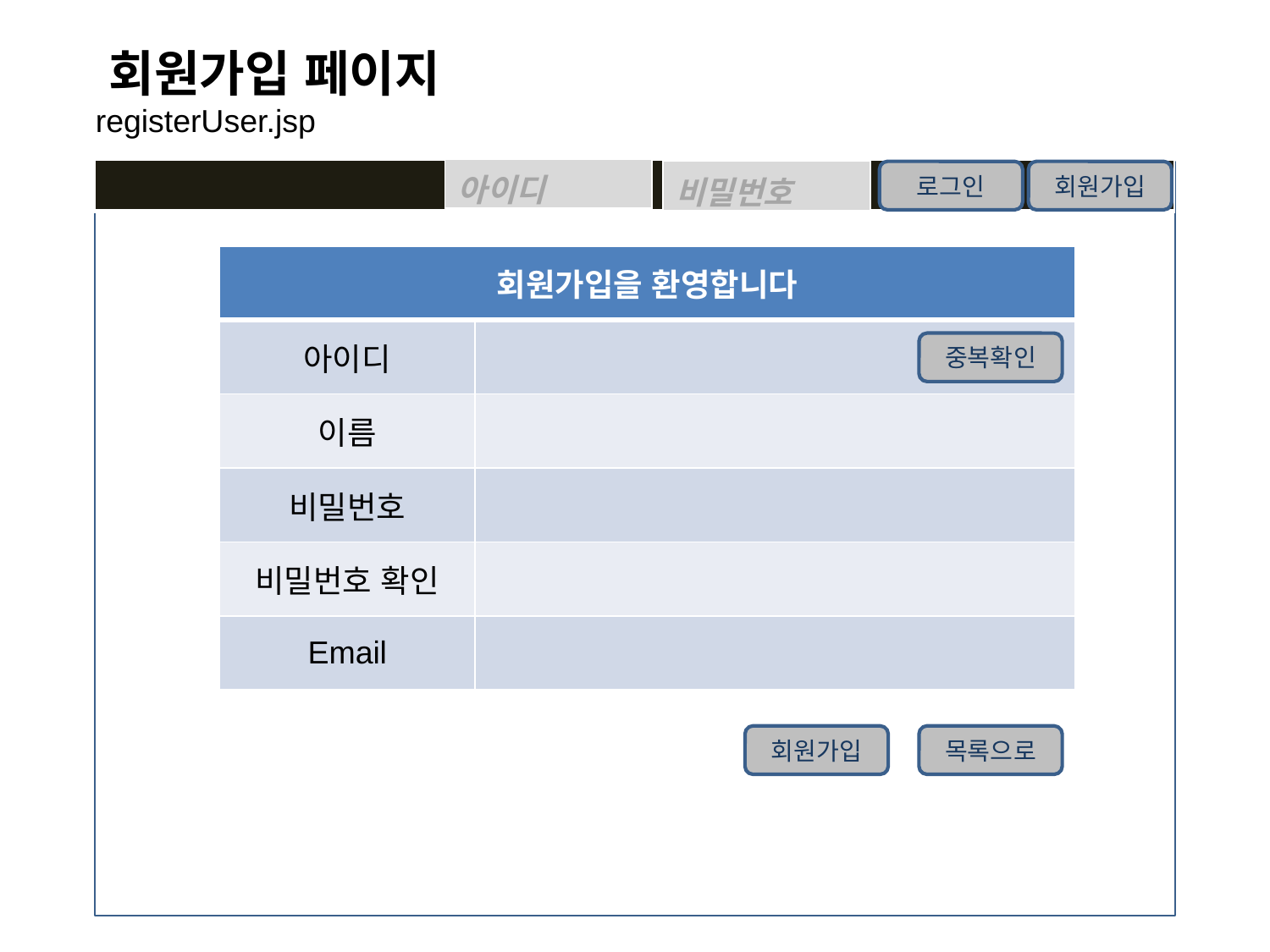

회원가입 페이지
registerUser.jsp
| 아이디 |
| --- |
|  |
| --- |
| 비밀번호 |
| --- |

로그인
회원가입
| 회원가입을 환영합니다 |  |
| --- | --- |
| 아이디 |  |
| 이름 |  |
| 비밀번호 |  |
| 비밀번호 확인 |  |
| Email |  |
중복확인
회원가입
목록으로